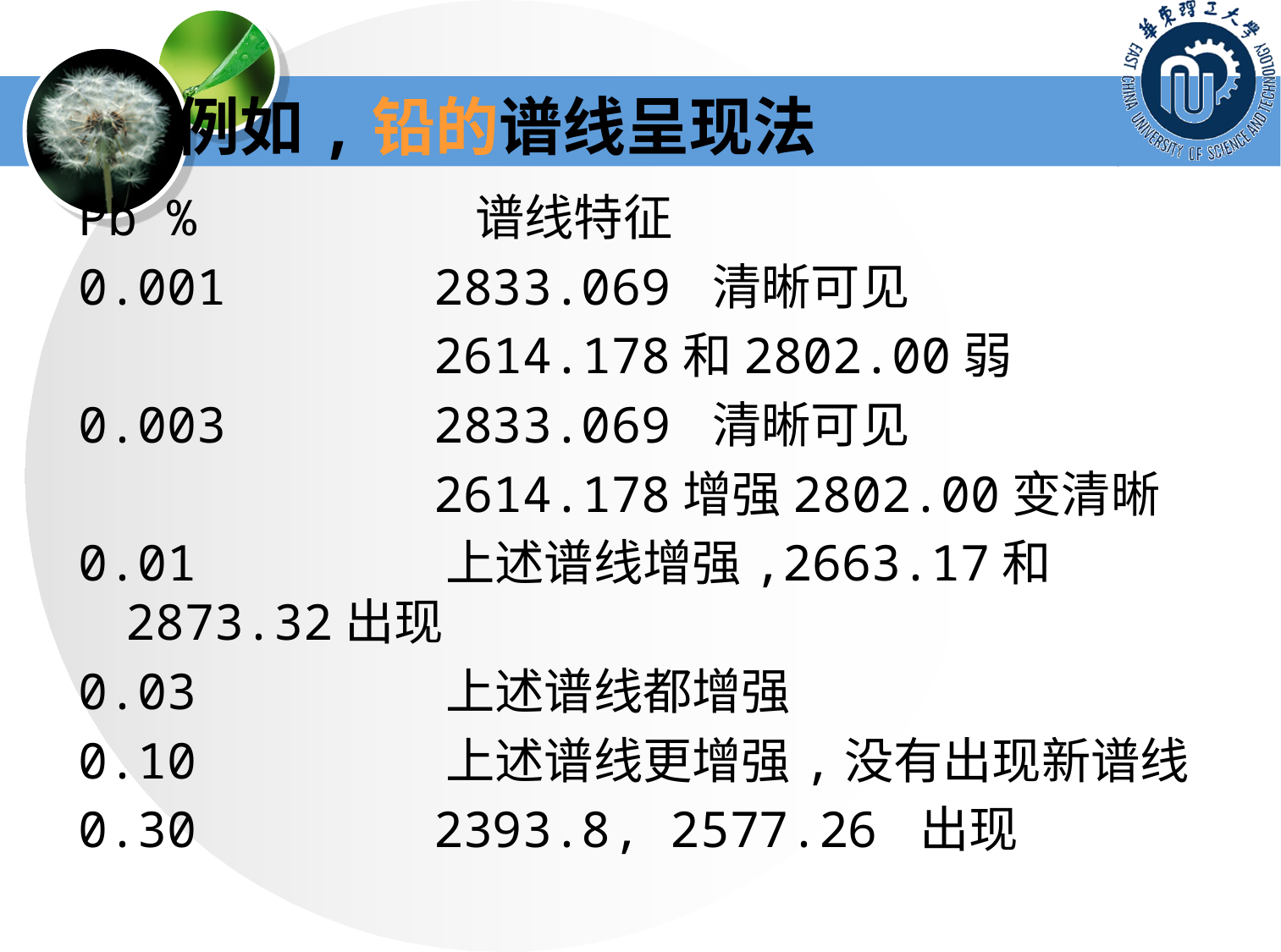

例如,铅的谱线呈现法
Pb %         谱线特征
0.001       2833.069 清晰可见
            2614.178和2802.00弱
0.003       2833.069 清晰可见
            2614.178增强2802.00变清晰
0.01        上述谱线增强,2663.17和2873.32出现
0.03        上述谱线都增强
0.10        上述谱线更增强,没有出现新谱线
0.30        2393.8, 2577.26 出现